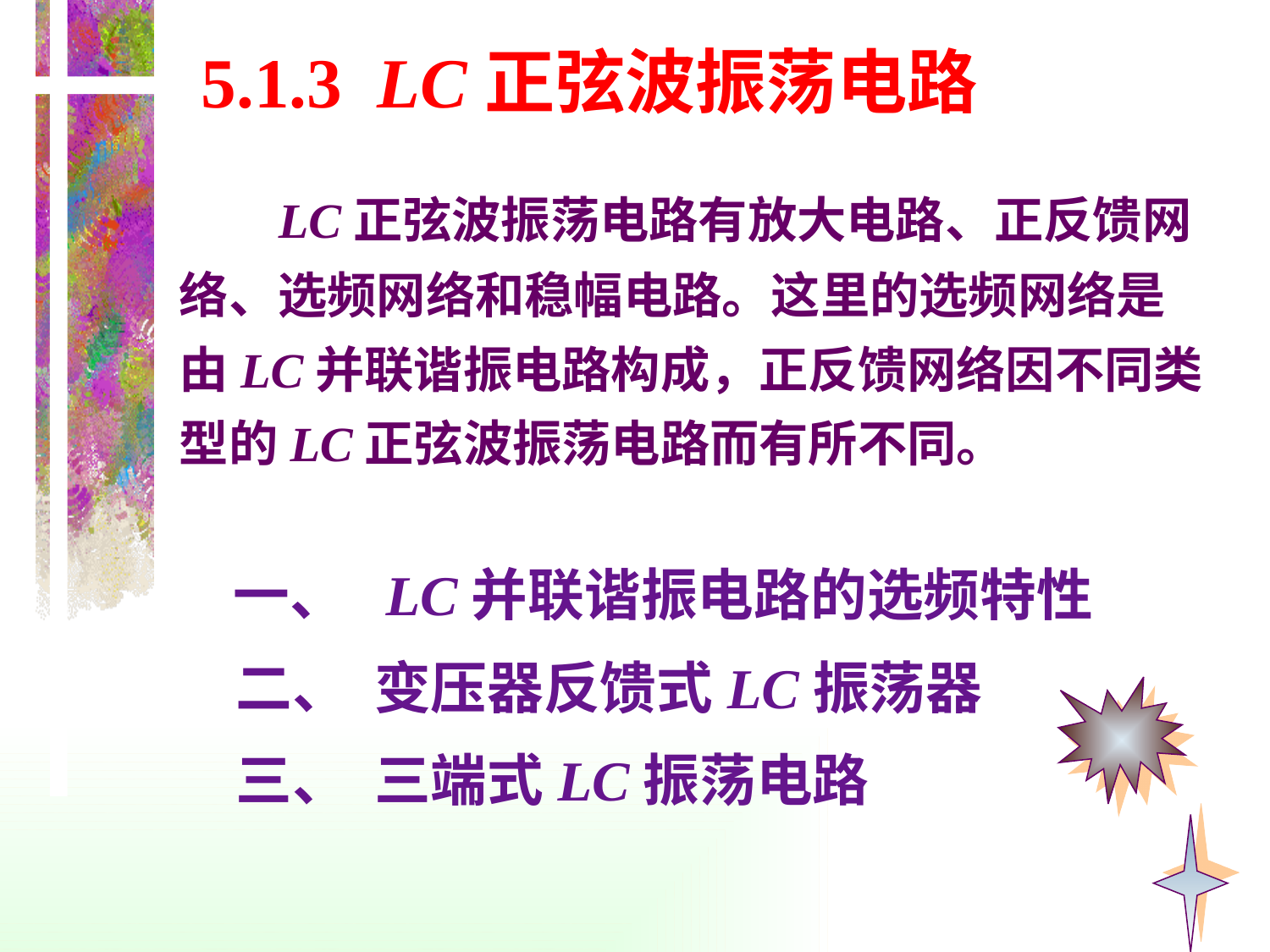

# 5.1.3  LC正弦波振荡电路
           LC正弦波振荡电路有放大电路、正反馈网络、选频网络和稳幅电路。这里的选频网络是由LC并联谐振电路构成，正反馈网络因不同类型的LC正弦波振荡电路而有所不同。

        一、  LC并联谐振电路的选频特性
       二、  变压器反馈式LC振荡器
       三、  三端式LC振荡电路